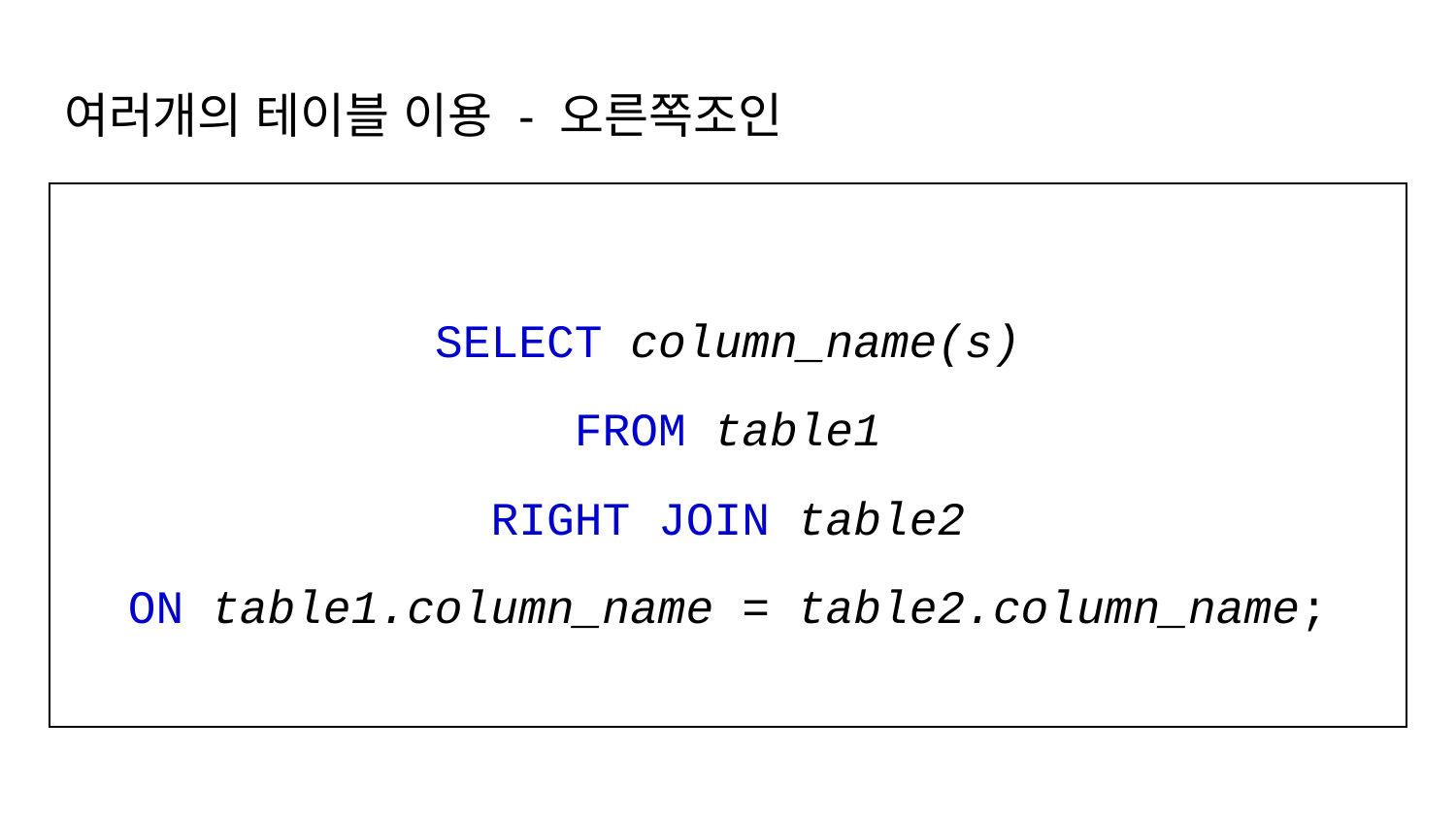

# 여러개의 테이블 이용 - 오른쪽조인
SELECT column_name(s)
FROM table1
RIGHT JOIN table2
ON table1.column_name = table2.column_name;